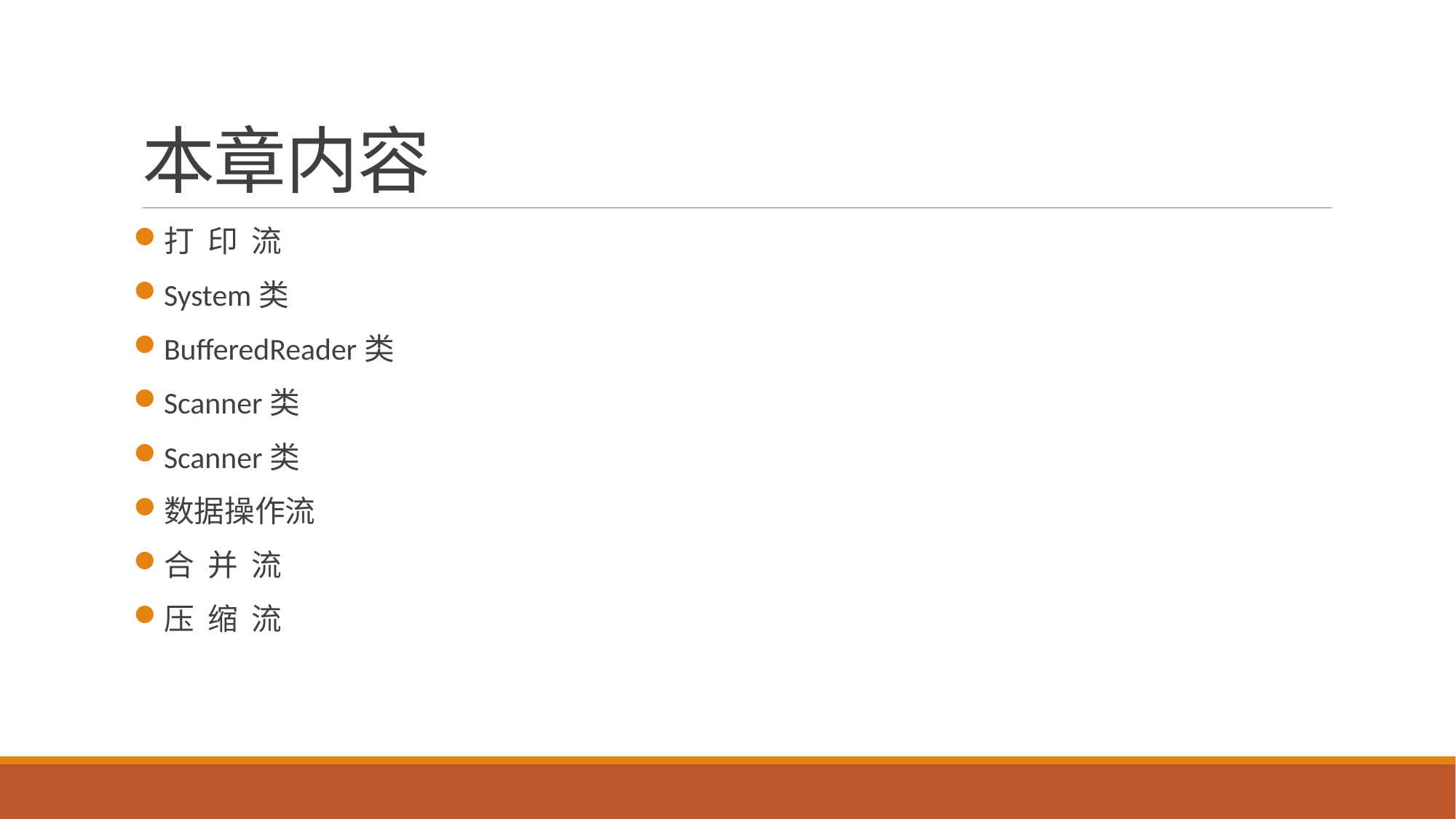

# 本章内容
打  印  流
System类
BufferedReader类
Scanner类
Scanner类
数据操作流
合  并  流
压  缩  流